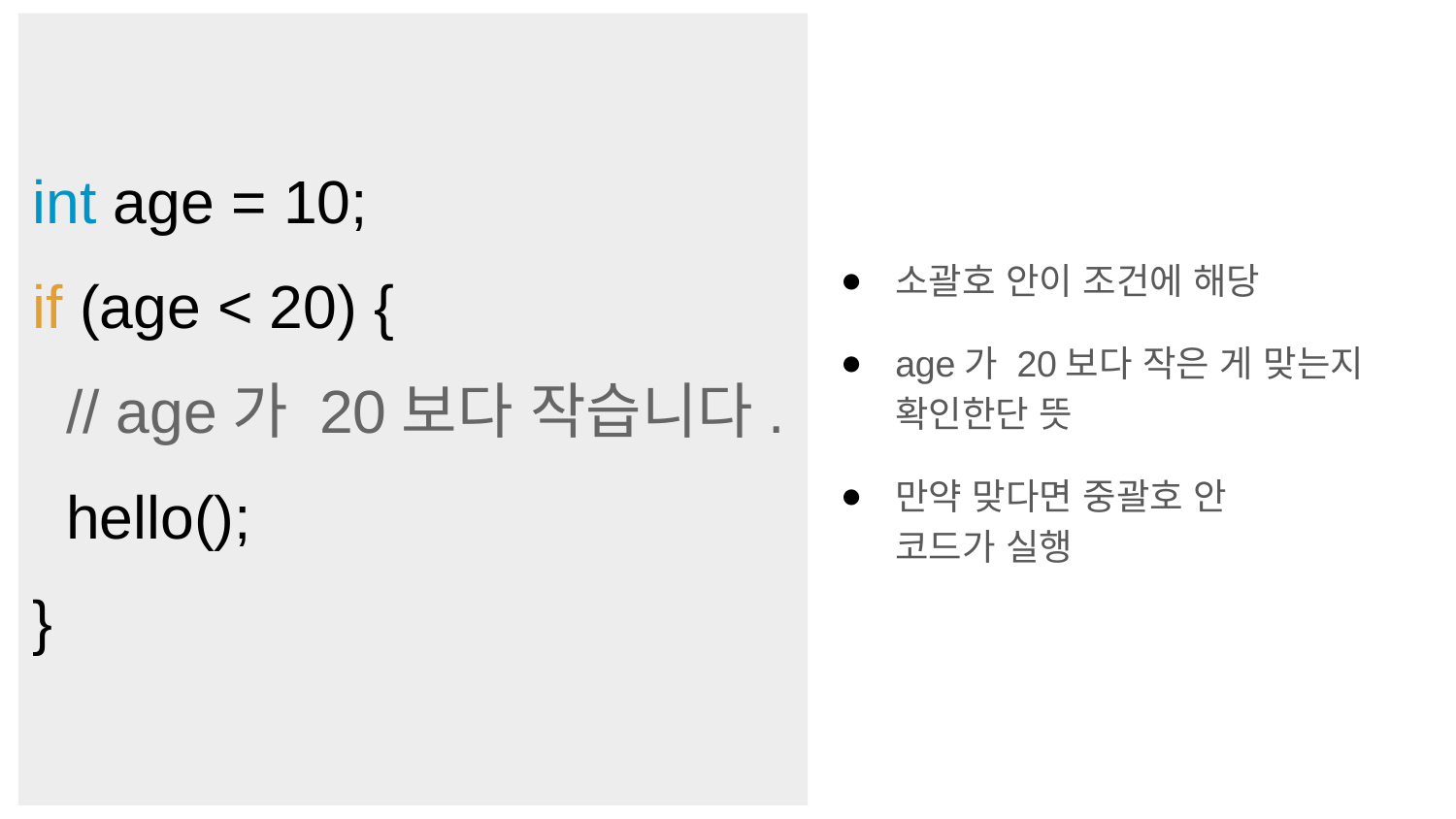

소괄호 안이 조건에 해당
age가 20보다 작은 게 맞는지 확인한단 뜻
만약 맞다면 중괄호 안
코드가 실행
int age = 10;
if (age < 20) {
  // age가 20보다 작습니다.
  hello();
}